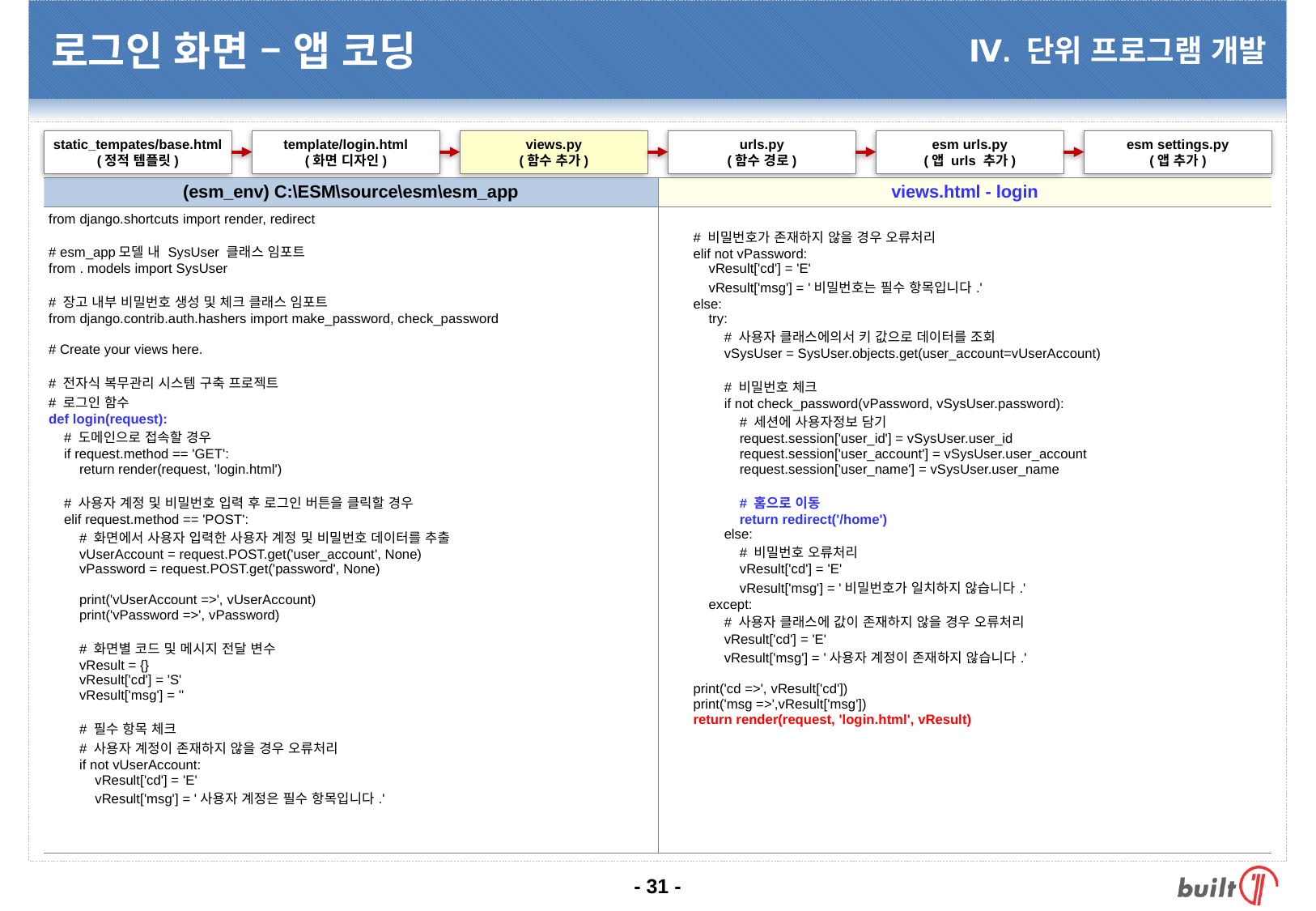

# 로그인 화면 – 앱 코딩
Ⅳ. 단위 프로그램 개발
static_tempates/base.html
(정적 템플릿)
template/login.html
(화면 디자인)
views.py
(함수 추가)
urls.py
(함수 경로)
esm urls.py
(앱 urls 추가)
esm settings.py
(앱 추가)
| (esm\_env) C:\ESM\source\esm\esm\_app | views.html - login |
| --- | --- |
| from django.shortcuts import render, redirect # esm\_app모델 내 SysUser 클래스 임포트 from . models import SysUser # 장고 내부 비밀번호 생성 및 체크 클래스 임포트 from django.contrib.auth.hashers import make\_password, check\_password # Create your views here. # 전자식 복무관리 시스템 구축 프로젝트 # 로그인 함수 def login(request): # 도메인으로 접속할 경우 if request.method == 'GET': return render(request, 'login.html') # 사용자 계정 및 비밀번호 입력 후 로그인 버튼을 클릭할 경우 elif request.method == 'POST': # 화면에서 사용자 입력한 사용자 계정 및 비밀번호 데이터를 추출 vUserAccount = request.POST.get('user\_account', None) vPassword = request.POST.get('password', None) print('vUserAccount =>', vUserAccount) print('vPassword =>', vPassword) # 화면별 코드 및 메시지 전달 변수 vResult = {} vResult['cd'] = 'S' vResult['msg'] = '' # 필수 항목 체크 # 사용자 계정이 존재하지 않을 경우 오류처리 if not vUserAccount: vResult['cd'] = 'E' vResult['msg'] = '사용자 계정은 필수 항목입니다.' | # 비밀번호가 존재하지 않을 경우 오류처리 elif not vPassword: vResult['cd'] = 'E' vResult['msg'] = '비밀번호는 필수 항목입니다.' else: try: # 사용자 클래스에의서 키 값으로 데이터를 조회 vSysUser = SysUser.objects.get(user\_account=vUserAccount) # 비밀번호 체크 if not check\_password(vPassword, vSysUser.password): # 세션에 사용자정보 담기 request.session['user\_id'] = vSysUser.user\_id request.session['user\_account'] = vSysUser.user\_account request.session['user\_name'] = vSysUser.user\_name # 홈으로 이동 return redirect('/home') else: # 비밀번호 오류처리 vResult['cd'] = 'E' vResult['msg'] = '비밀번호가 일치하지 않습니다.' except: # 사용자 클래스에 값이 존재하지 않을 경우 오류처리 vResult['cd'] = 'E' vResult['msg'] = '사용자 계정이 존재하지 않습니다.' print('cd =>', vResult['cd']) print('msg =>',vResult['msg']) return render(request, 'login.html', vResult) |